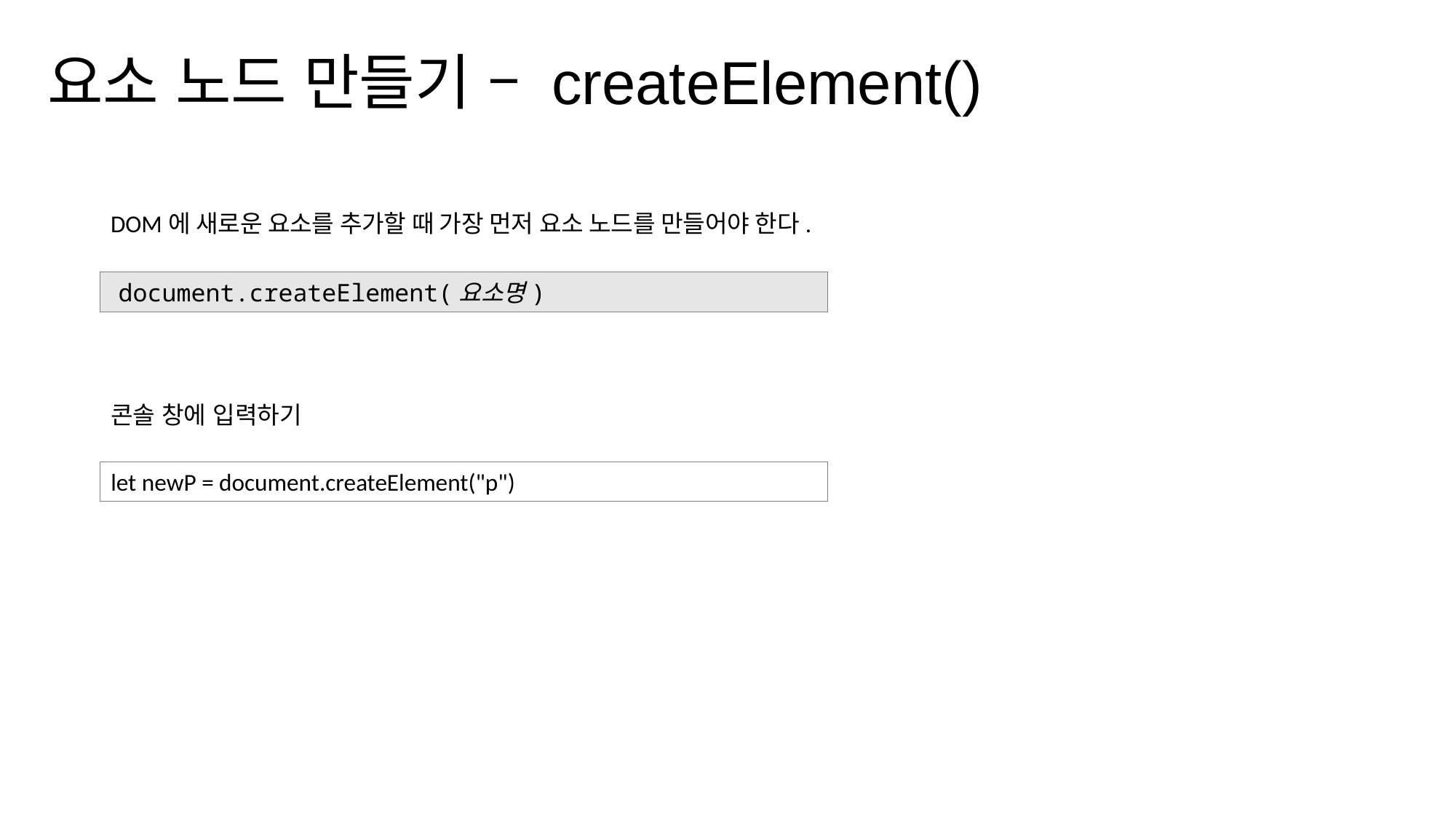

요소 노드 만들기 – createElement()
DOM에 새로운 요소를 추가할 때 가장 먼저 요소 노드를 만들어야 한다.
document.createElement(요소명)
콘솔 창에 입력하기
let newP = document.createElement("p")